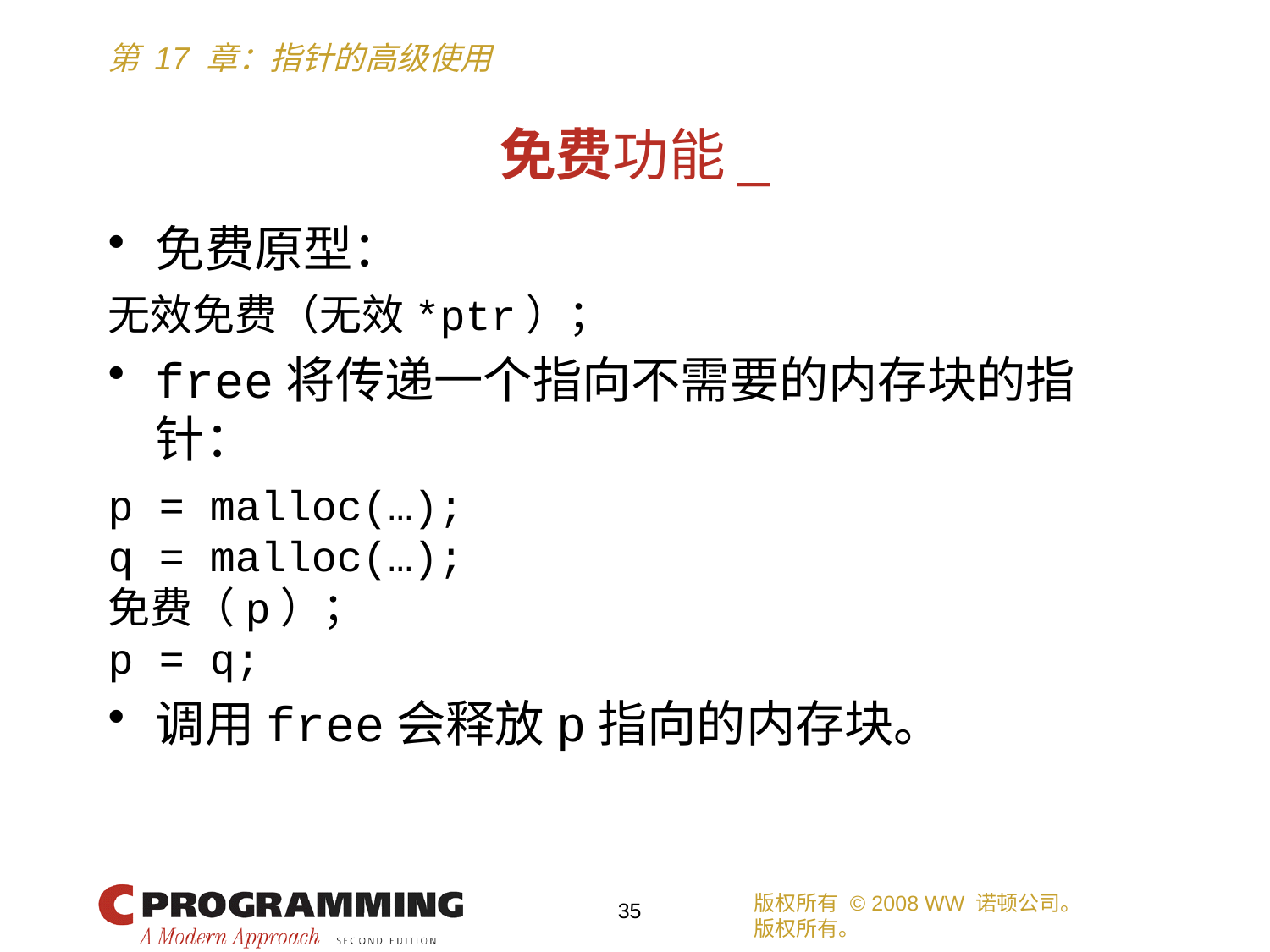

# 免费功能_
免费原型：
无效免费（无效*ptr）；
free将传递一个指向不需要的内存块的指针：
p = malloc(…);
q = malloc(…);
免费（p）；
p = q;
调用free会释放p指向的内存块。
版权所有 © 2008 WW 诺顿公司。
版权所有。
35